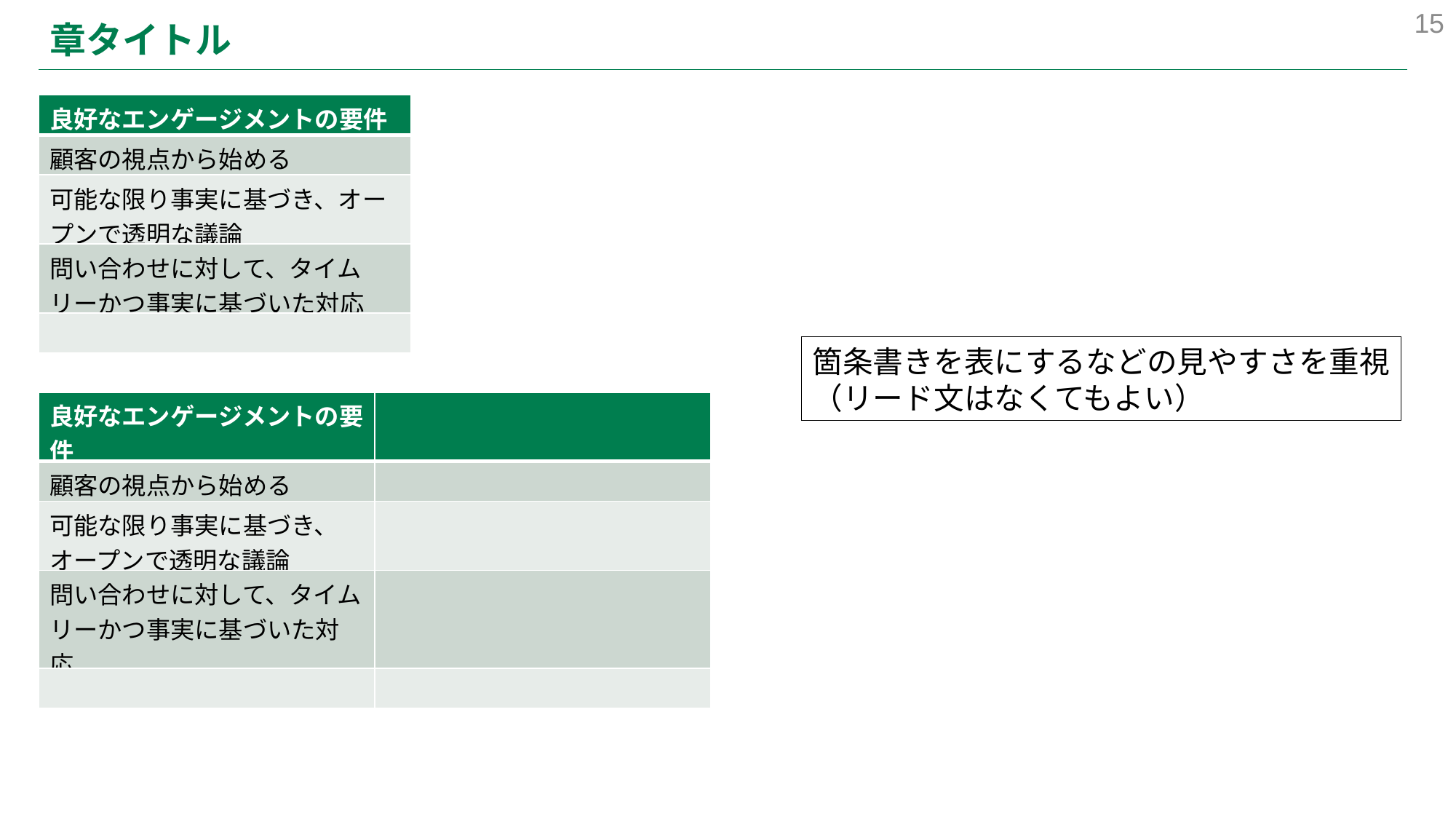

15
# 章タイトル
| 良好なエンゲージメントの要件 |
| --- |
| 顧客の視点から始める |
| 可能な限り事実に基づき、オープンで透明な議論 |
| 問い合わせに対して、タイムリーかつ事実に基づいた対応 |
|  |
箇条書きを表にするなどの見やすさを重視
（リード文はなくてもよい）
| 良好なエンゲージメントの要件 |  |
| --- | --- |
| 顧客の視点から始める |  |
| 可能な限り事実に基づき、オープンで透明な議論 |  |
| 問い合わせに対して、タイムリーかつ事実に基づいた対応 |  |
|  |  |